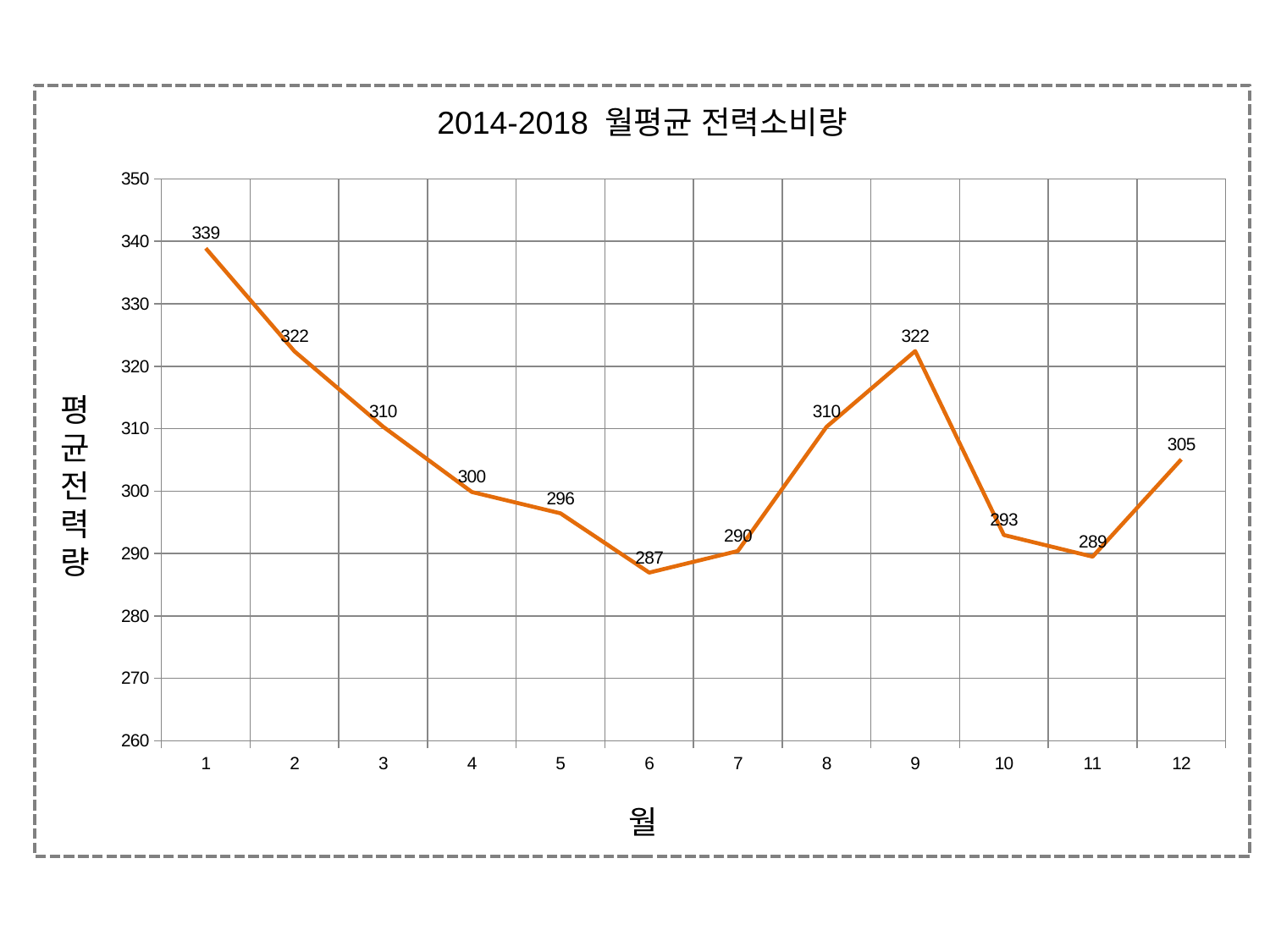

평
균
전
력
량
2014-2018 월평균 전력소비량
월

### Chart

| Category | elec |
|---|---|